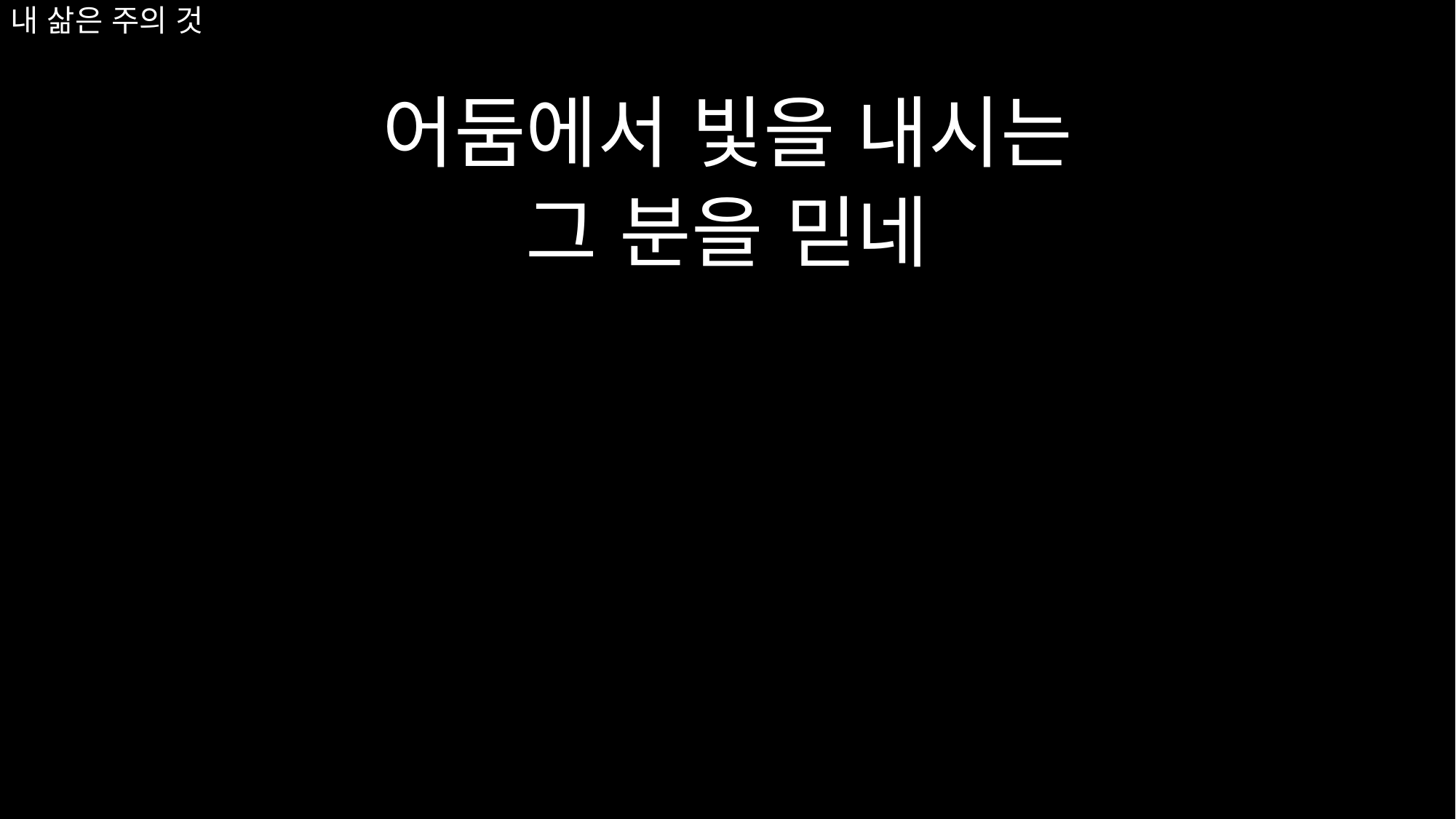

# 내 삶은 주의 것
어둠에서 빛을 내시는
그 분을 믿네